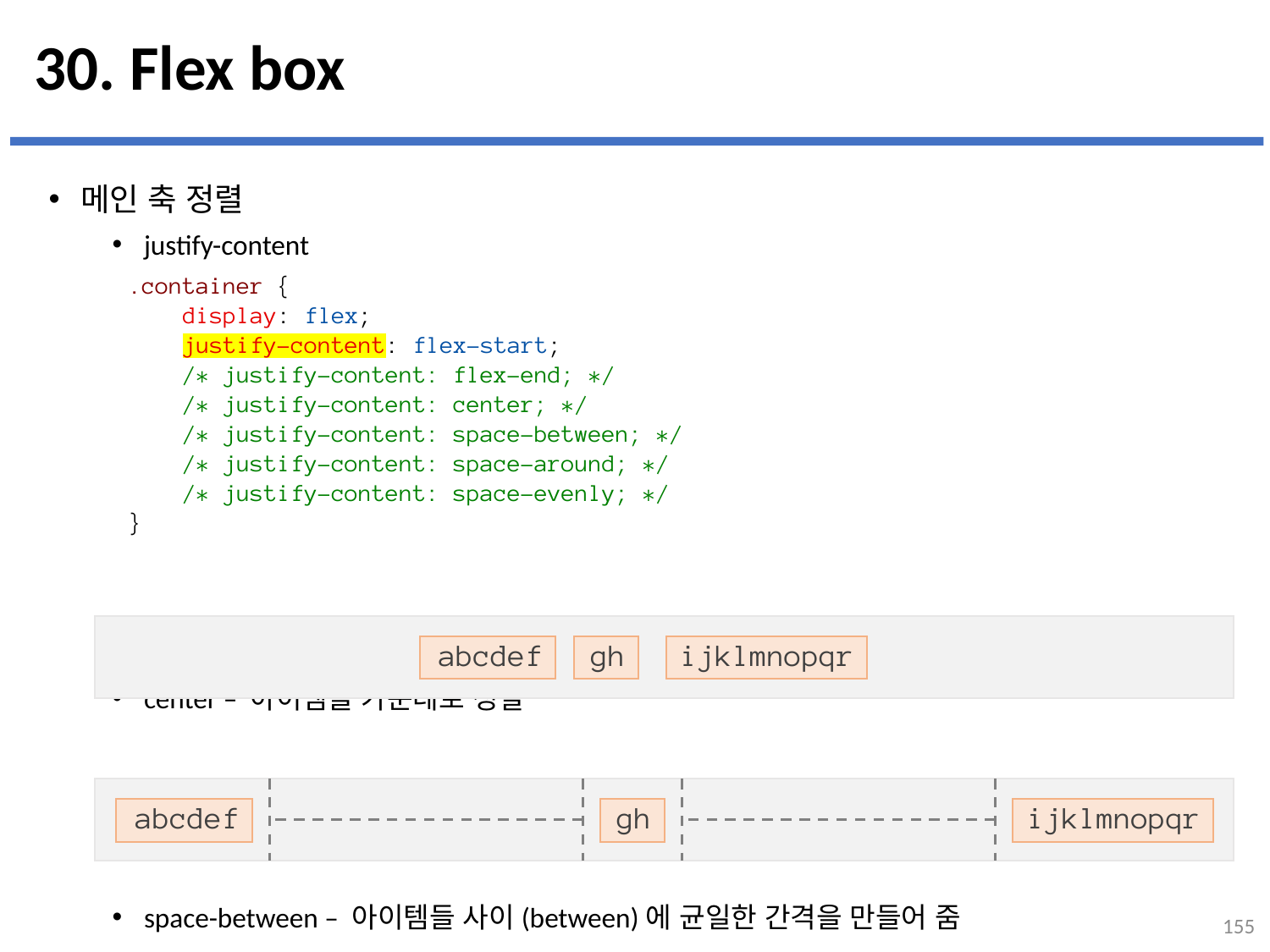

# 30. Flex box
메인 축 정렬
justify-content

center – 아이템을 가운데로 정렬

space-between – 아이템들 사이(between)에 균일한 간격을 만들어 줌

.container {
    display: flex;
    justify-content: flex-start;
    /* justify-content: flex-end; */
    /* justify-content: center; */
    /* justify-content: space-between; */
    /* justify-content: space-around; */
    /* justify-content: space-evenly; */
}

abcdef
gh
ijklmnopqr

abcdef
gh
ijklmnopqr
155